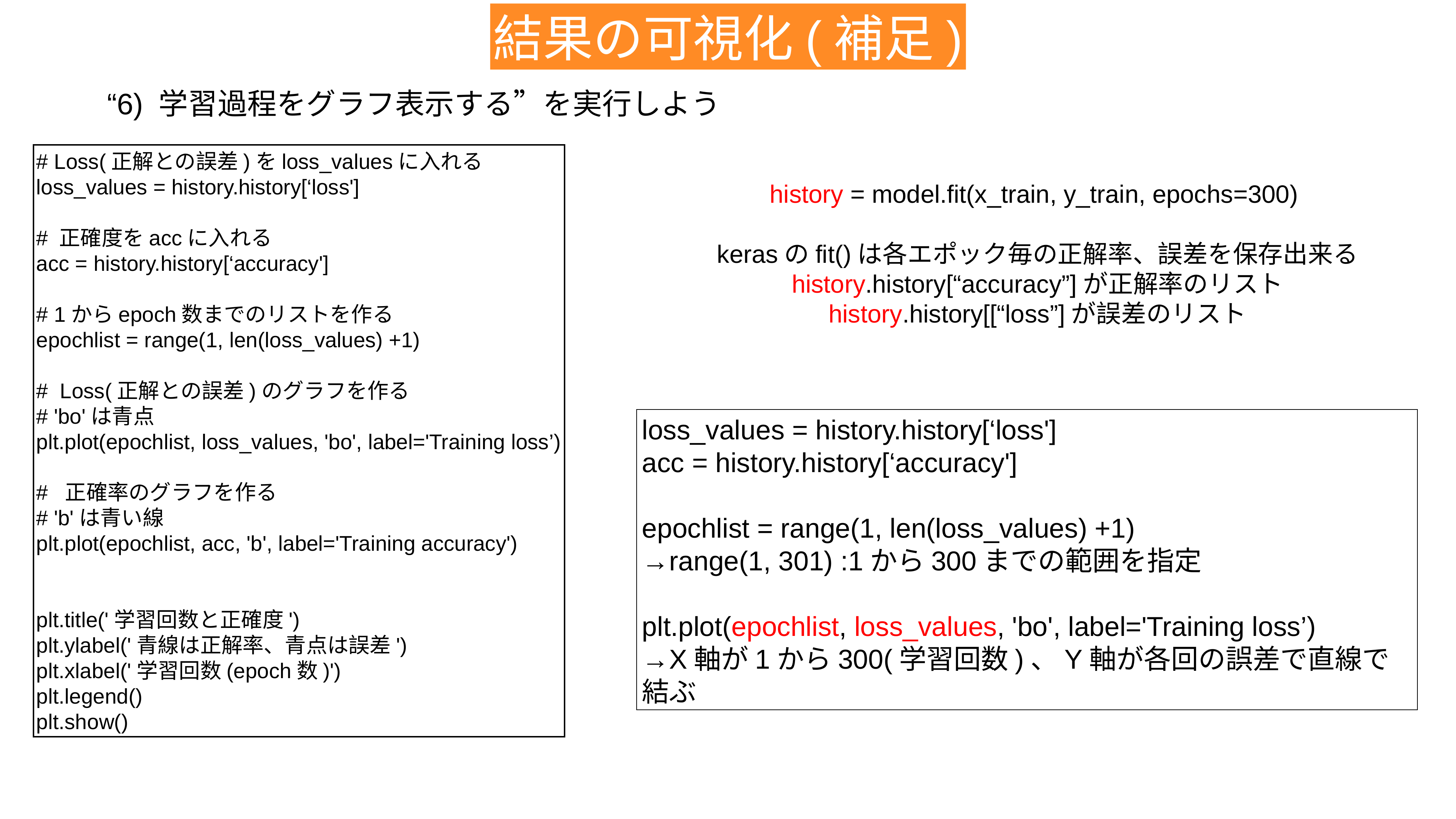

結果の可視化(補足)
“6) 学習過程をグラフ表示する”を実行しよう
# Loss(正解との誤差)をloss_valuesに入れる
loss_values = history.history[‘loss']

# 正確度をaccに入れる
acc = history.history[‘accuracy']

# 1からepoch数までのリストを作る
epochlist = range(1, len(loss_values) +1)

#  Loss(正解との誤差)のグラフを作る
# 'bo'は青点
plt.plot(epochlist, loss_values, 'bo', label='Training loss’)

#  正確率のグラフを作る
# 'b'は青い線
plt.plot(epochlist, acc, 'b', label='Training accuracy')

plt.title('学習回数と正確度')
plt.ylabel('青線は正解率、青点は誤差')
plt.xlabel('学習回数(epoch数)')
plt.legend()
plt.show()
history = model.fit(x_train, y_train, epochs=300)

kerasのfit()は各エポック毎の正解率、誤差を保存出来る
history.history[“accuracy”]が正解率のリスト
history.history[[“loss”]が誤差のリスト
loss_values = history.history[‘loss']
acc = history.history[‘accuracy']

epochlist = range(1, len(loss_values) +1)
→range(1, 301) :1から300までの範囲を指定

plt.plot(epochlist, loss_values, 'bo', label='Training loss’)
→X軸が1から300(学習回数)、Y軸が各回の誤差で直線で結ぶ